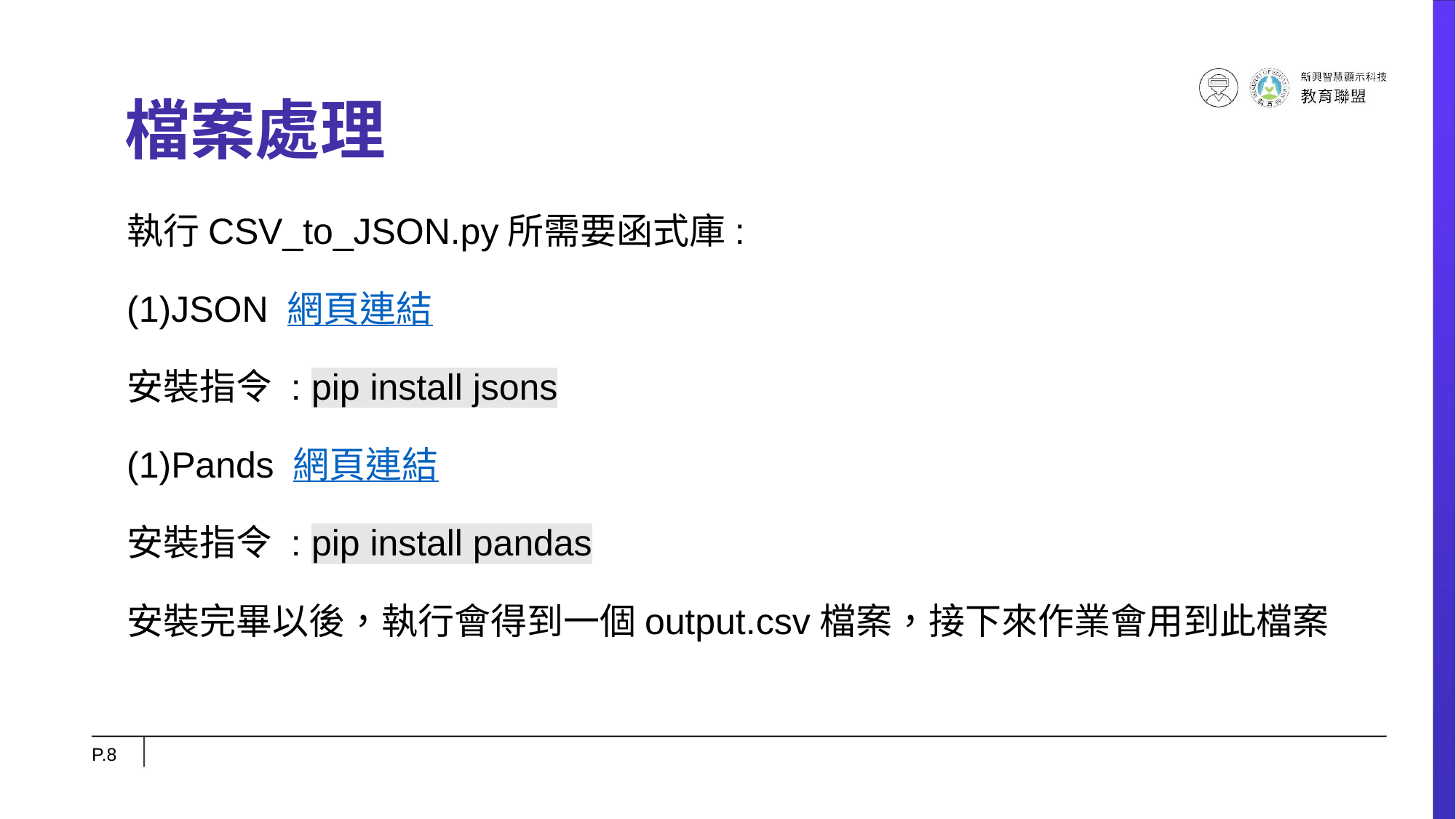

# 檔案處理

執行CSV_to_JSON.py所需要函式庫:
(1)JSON 網頁連結
安裝指令 : pip install jsons
(1)Pands 網頁連結
安裝指令 : pip install pandas
安裝完畢以後，執行會得到一個output.csv檔案，接下來作業會用到此檔案
P.8